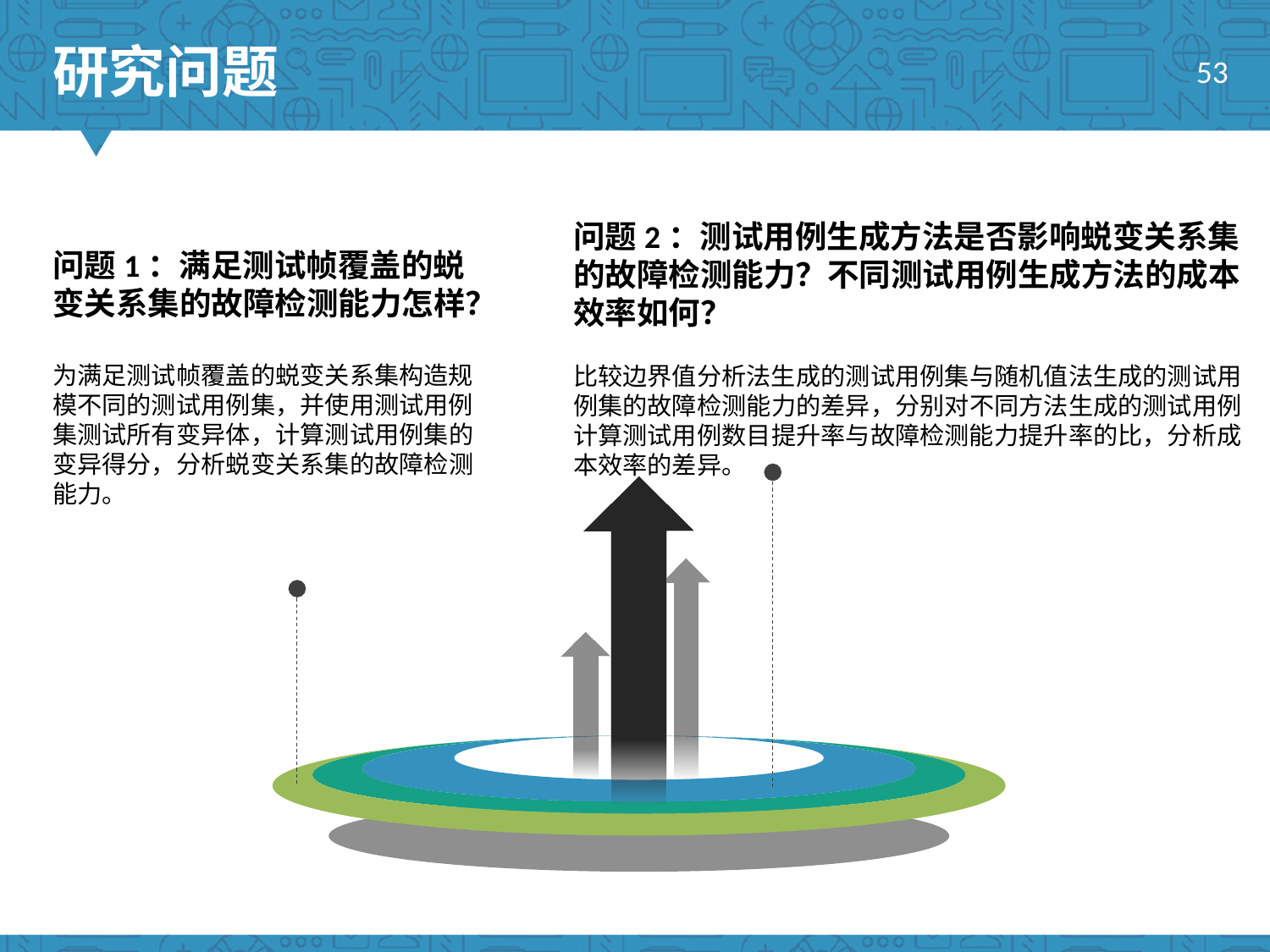

研究问题
53
问题2：测试用例生成方法是否影响蜕变关系集的故障检测能力？不同测试用例生成方法的成本效率如何？
比较边界值分析法生成的测试用例集与随机值法生成的测试用例集的故障检测能力的差异，分别对不同方法生成的测试用例计算测试用例数目提升率与故障检测能力提升率的比，分析成本效率的差异。
问题1：满足测试帧覆盖的蜕变关系集的故障检测能力怎样？

为满足测试帧覆盖的蜕变关系集构造规模不同的测试用例集，并使用测试用例集测试所有变异体，计算测试用例集的变异得分，分析蜕变关系集的故障检测能力。